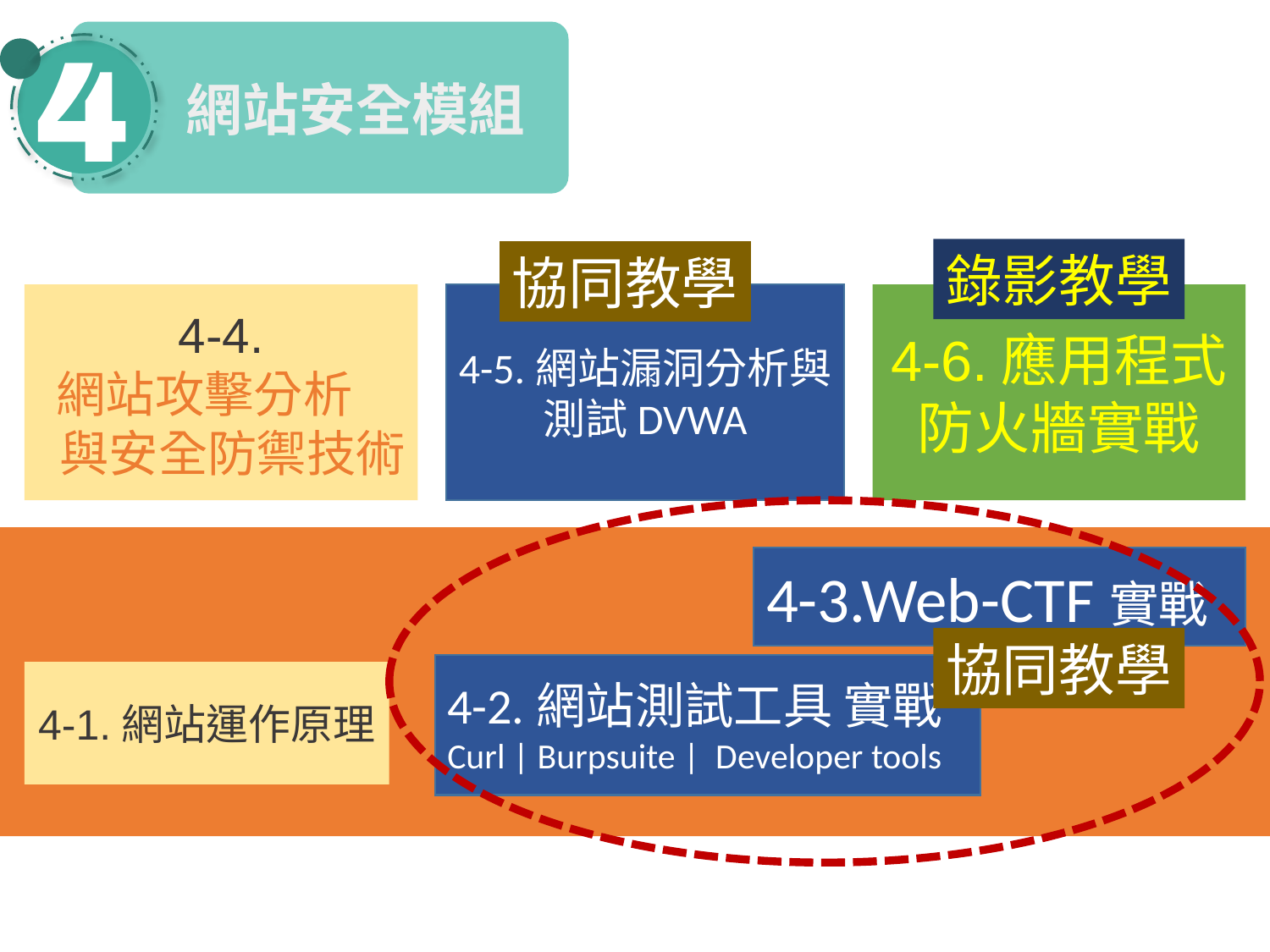

4

網站安全模組
錄影教學
協同教學
4-6.應用程式防火牆實戰
4-4.
網站攻擊分析
 與安全防禦技術
4-5.網站漏洞分析與測試DVWA

4-3.Web-CTF實戰
協同教學
4-2.網站測試工具 實戰
Curl | Burpsuite |  Developer tools
4-1.網站運作原理